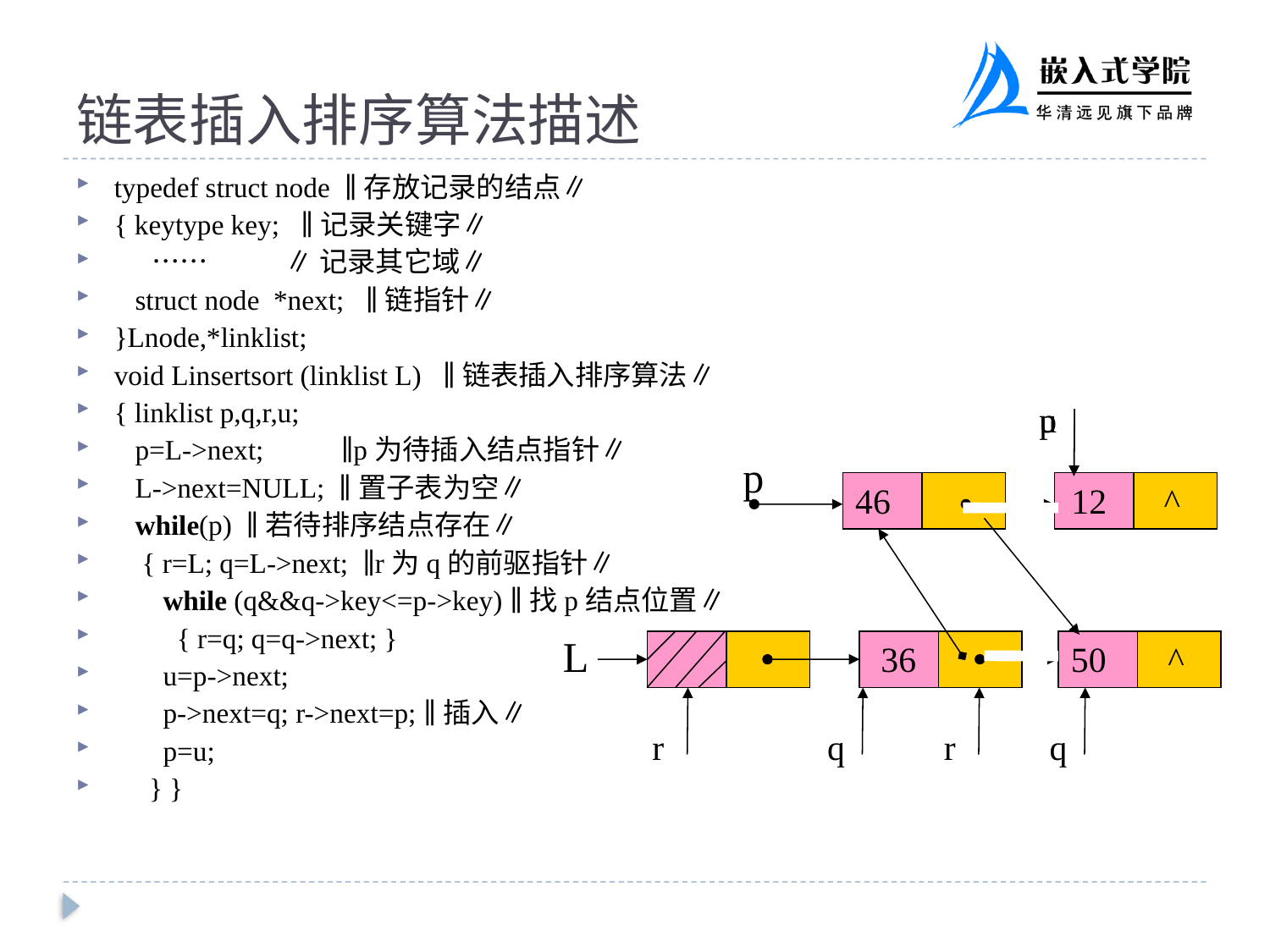

# 链表插入排序算法描述
typedef struct node  ∥存放记录的结点∥
{ keytype key;   ∥记录关键字∥
      ……            ∥记录其它域∥
   struct node  *next;   ∥链指针∥
}Lnode,*linklist;
void Linsertsort (linklist L)   ∥链表插入排序算法∥
{ linklist p,q,r,u;
   p=L->next;           ∥p为待插入结点指针∥
   L->next=NULL;  ∥置子表为空∥
   while(p)  ∥若待排序结点存在∥
    { r=L; q=L->next;  ∥r为q的前驱指针∥
       while (q&&q->key<=p->key) ∥找p结点位置∥
         { r=q; q=q->next; }
       u=p->next;
       p->next=q; r->next=p; ∥插入∥
       p=u;
     } }

u

p

p
46

 12
  ^

L

 36

50
  ^

r

q

r

q
197